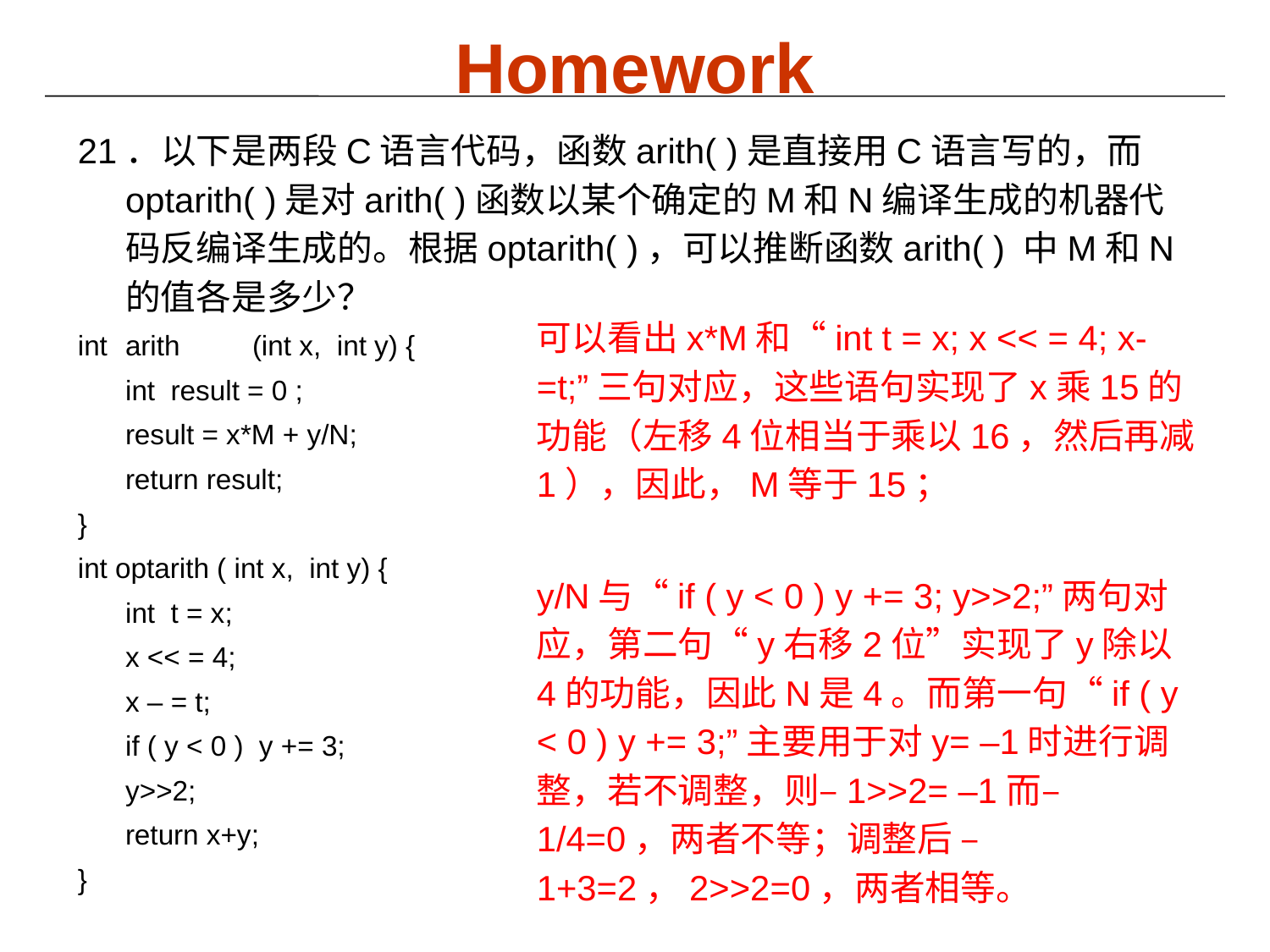

# Homework
21．以下是两段C语言代码，函数arith( )是直接用C语言写的，而optarith( )是对arith( )函数以某个确定的M和N编译生成的机器代码反编译生成的。根据optarith( )，可以推断函数arith( ) 中M和N的值各是多少？
int 	arith	(int x,  int y) {
	int  result = 0 ;
	result = x*M + y/N;
	return result;
}
int optarith ( int x,  int y) {
	int  t = x;
	x << = 4;
	x – = t;
	if ( y < 0 )  y += 3;
	y>>2;
	return x+y;
}

可以看出x*M和“int t = x; x << = 4; x-=t;”三句对应，这些语句实现了x乘15的功能（左移4位相当于乘以16，然后再减1），因此，M等于15；

y/N与“if ( y < 0 ) y += 3; y>>2;”两句对应，第二句“y右移2位”实现了y除以4的功能，因此N是4。而第一句“if ( y < 0 ) y += 3;”主要用于对y= –1时进行调整，若不调整，则–1>>2= –1而–1/4=0，两者不等；调整后 –1+3=2，2>>2=0，两者相等。